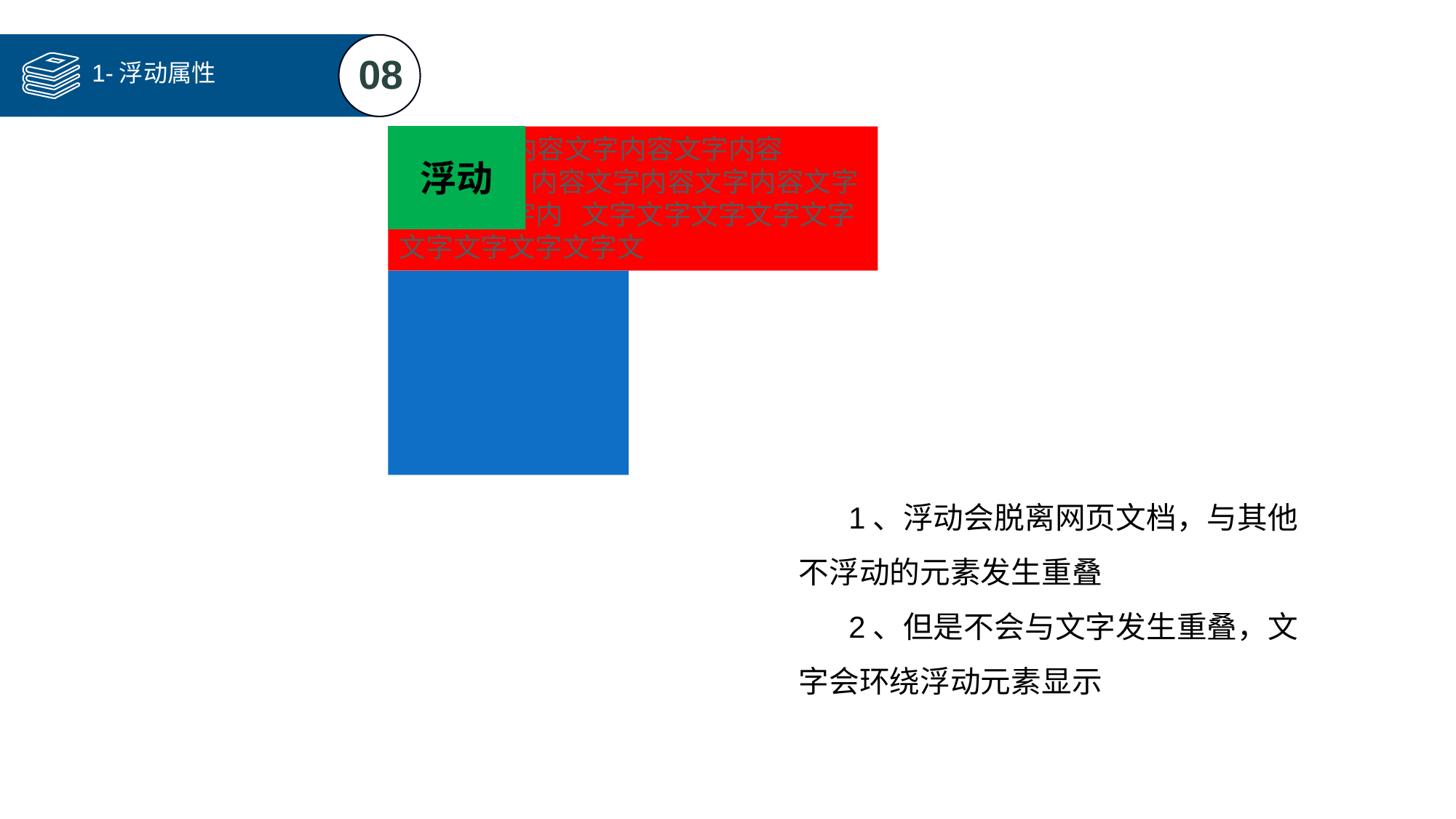

08
1-浮动属性

浮动
                 内容文字内容文字内容                  文             内容文字内容文字内容文字           容文字内   文字文字文字文字文字文字文字文字文字文

      1、浮动会脱离网页文档，与其他不浮动的元素发生重叠
      2、但是不会与文字发生重叠，文字会环绕浮动元素显示